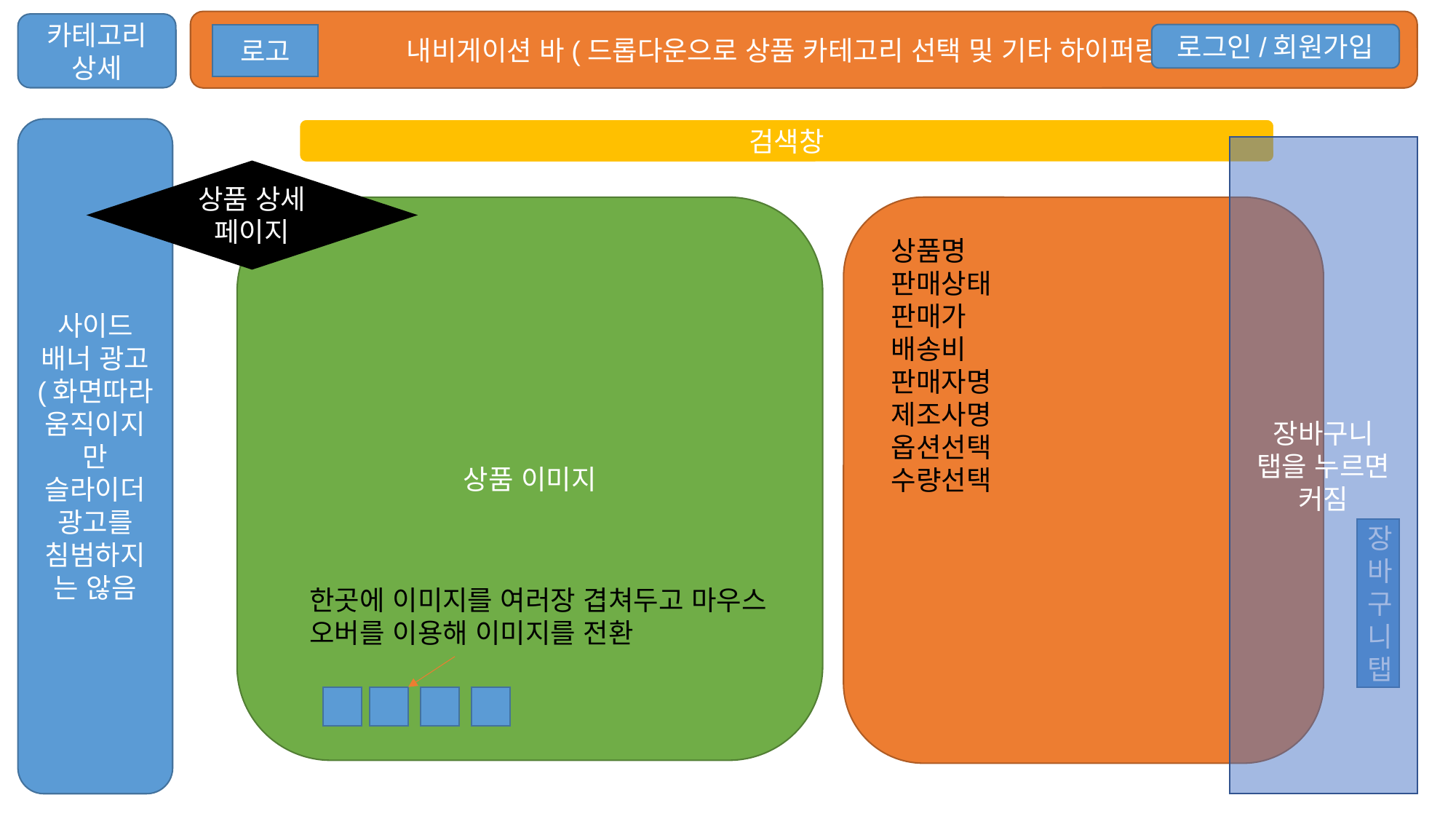

내비게이션 바(드롭다운으로 상품 카테고리 선택 및 기타 하이퍼링크)
카테고리 상세
로고
로그인/회원가입
검색창
사이드 배너 광고 (화면따라 움직이지만 슬라이더 광고를 침범하지는 않음
장바구니
탭을 누르면 커짐
상품 상세 페이지
상품 이미지

상품명
판매상태
판매가
배송비
판매자명
제조사명
옵션선택
수량선택
장바구니탭
한곳에 이미지를 여러장 겹쳐두고 마우스 오버를 이용해 이미지를 전환